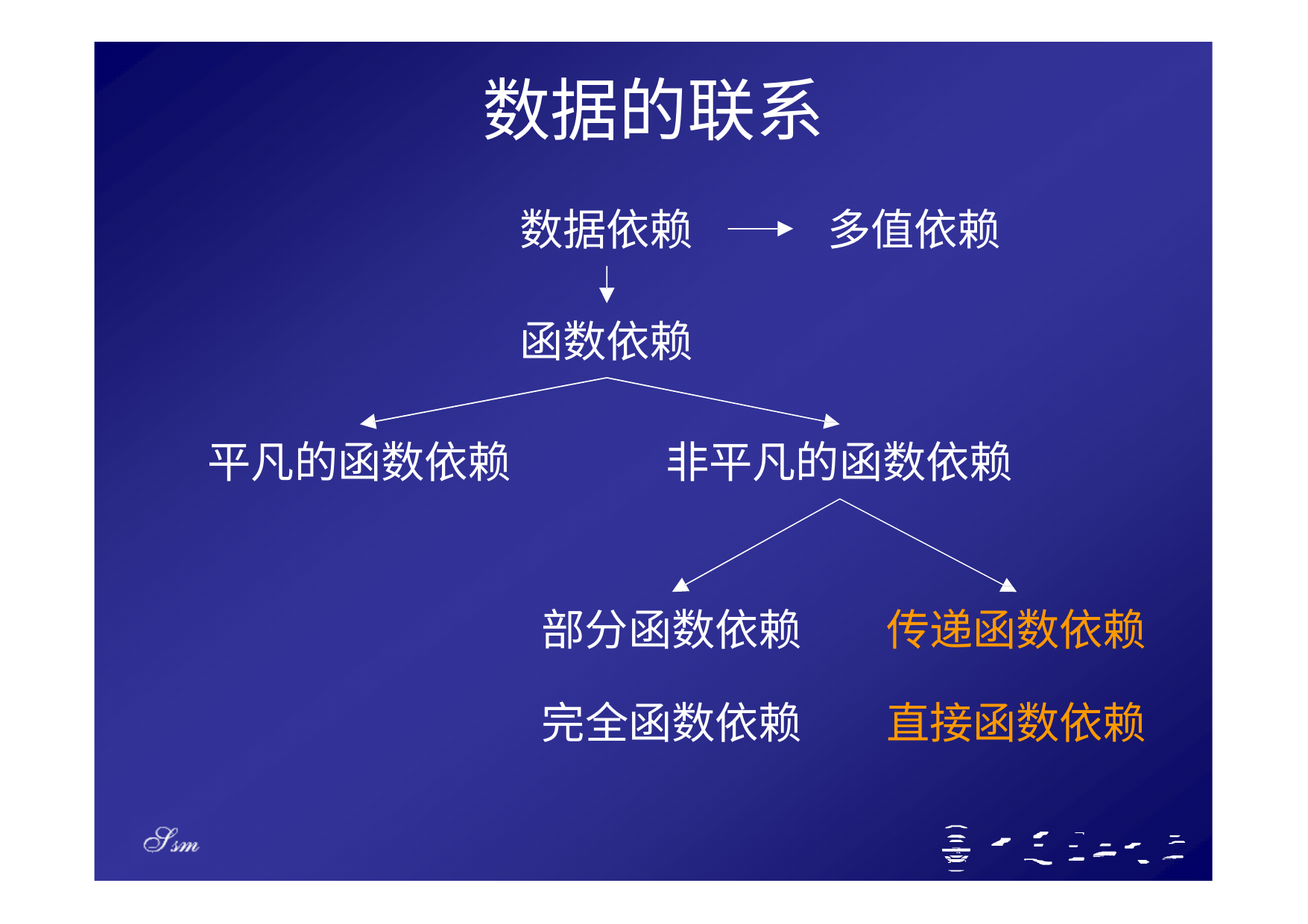

# 数据的联系
数据依赖
多值依赖

函数依赖

平凡的函数依赖
非平凡的函数依赖

部分函数依赖
传递函数依赖
完全函数依赖
直接函数依赖

Ssm